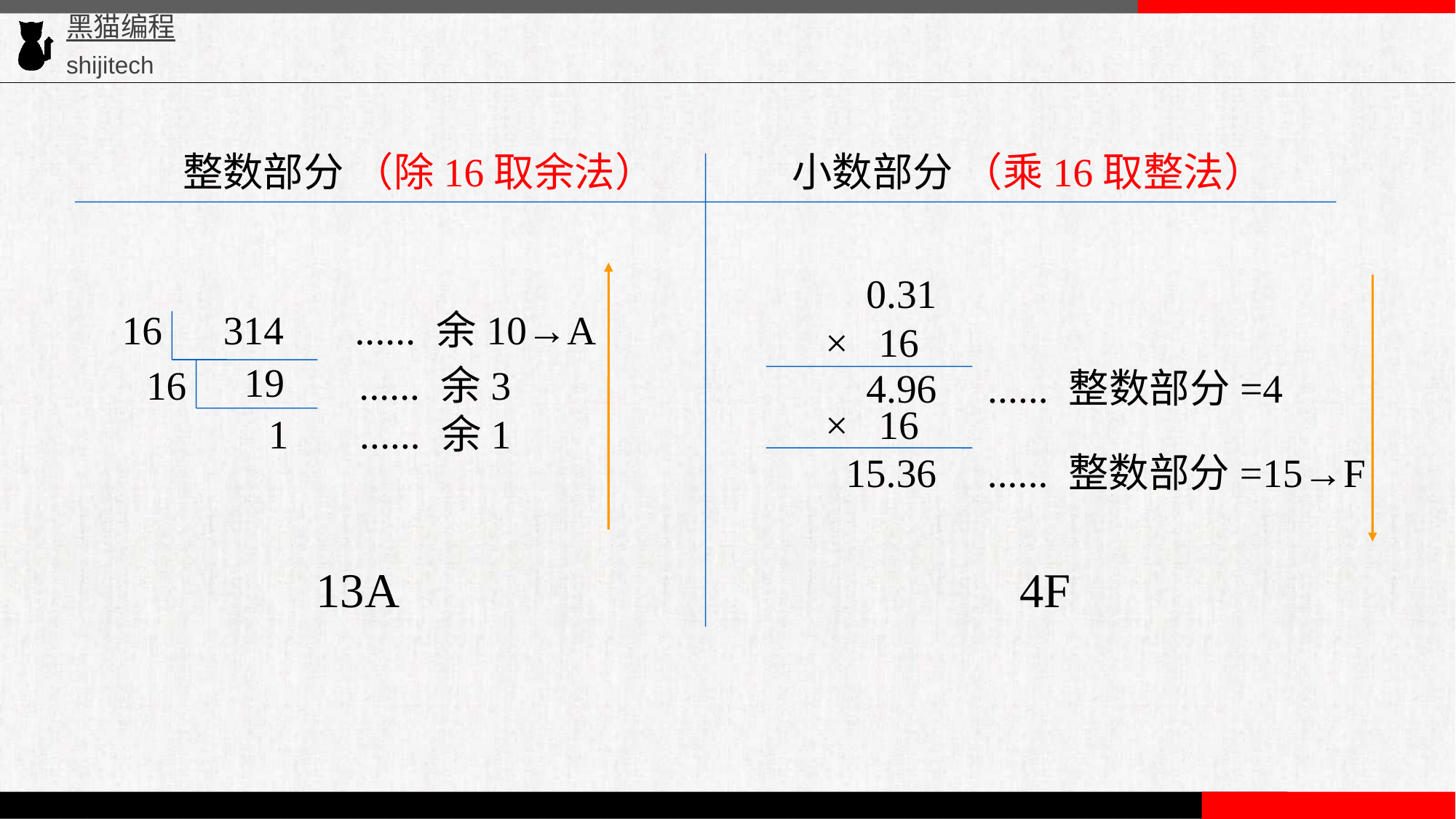

整数部分 （除16取余法）               小数部分 （乘16取整法）

    0.31
×   16

13A

4F
16      314       ...... 余10→A
            19

16                 ...... 余3
            1       ...... 余1

    4.96     ...... 整数部分=4

×   16
  15.36     ...... 整数部分=15→F